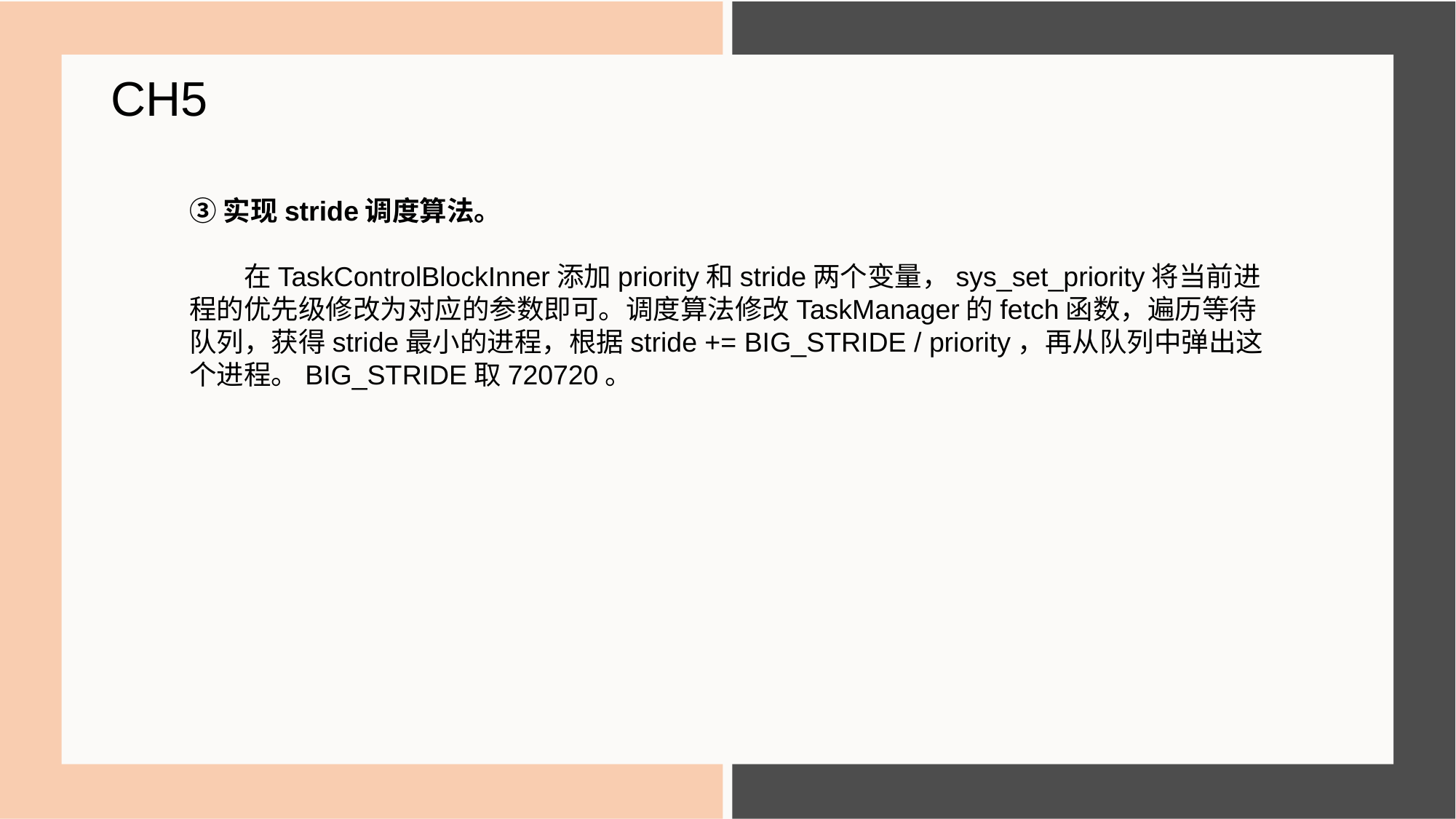

CH5
③实现stride调度算法。

在TaskControlBlockInner添加priority和stride两个变量，sys_set_priority将当前进程的优先级修改为对应的参数即可。调度算法修改TaskManager的fetch函数，遍历等待队列，获得stride最小的进程，根据stride += BIG_STRIDE / priority，再从队列中弹出这个进程。BIG_STRIDE取720720。